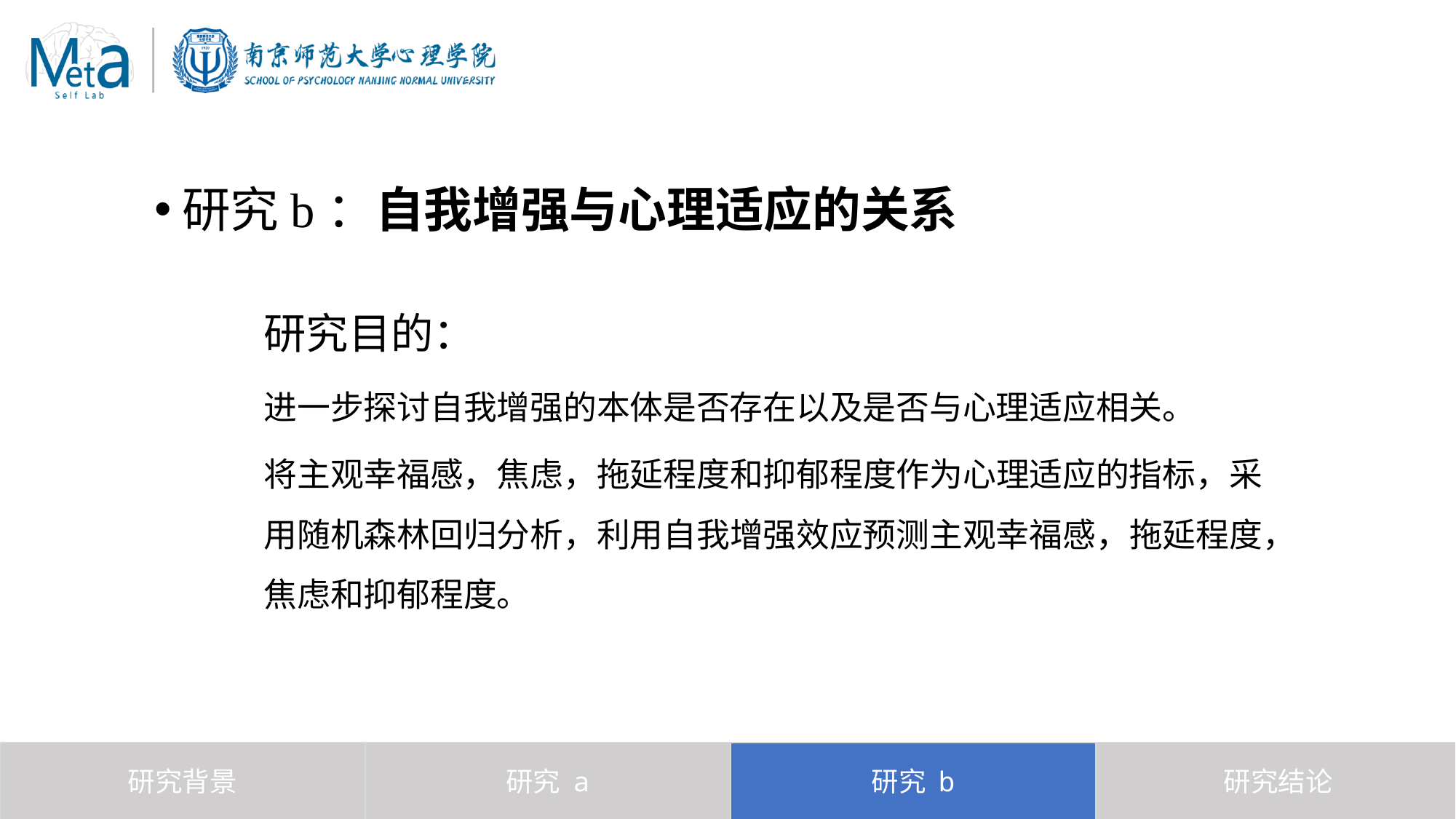

研究b：自我增强与心理适应的关系

研究目的：
进一步探讨自我增强的本体是否存在以及是否与心理适应相关。
将主观幸福感，焦虑，拖延程度和抑郁程度作为心理适应的指标，采用随机森林回归分析，利用自我增强效应预测主观幸福感，拖延程度，焦虑和抑郁程度。
研究背景
研究 a
研究 b
研究结论